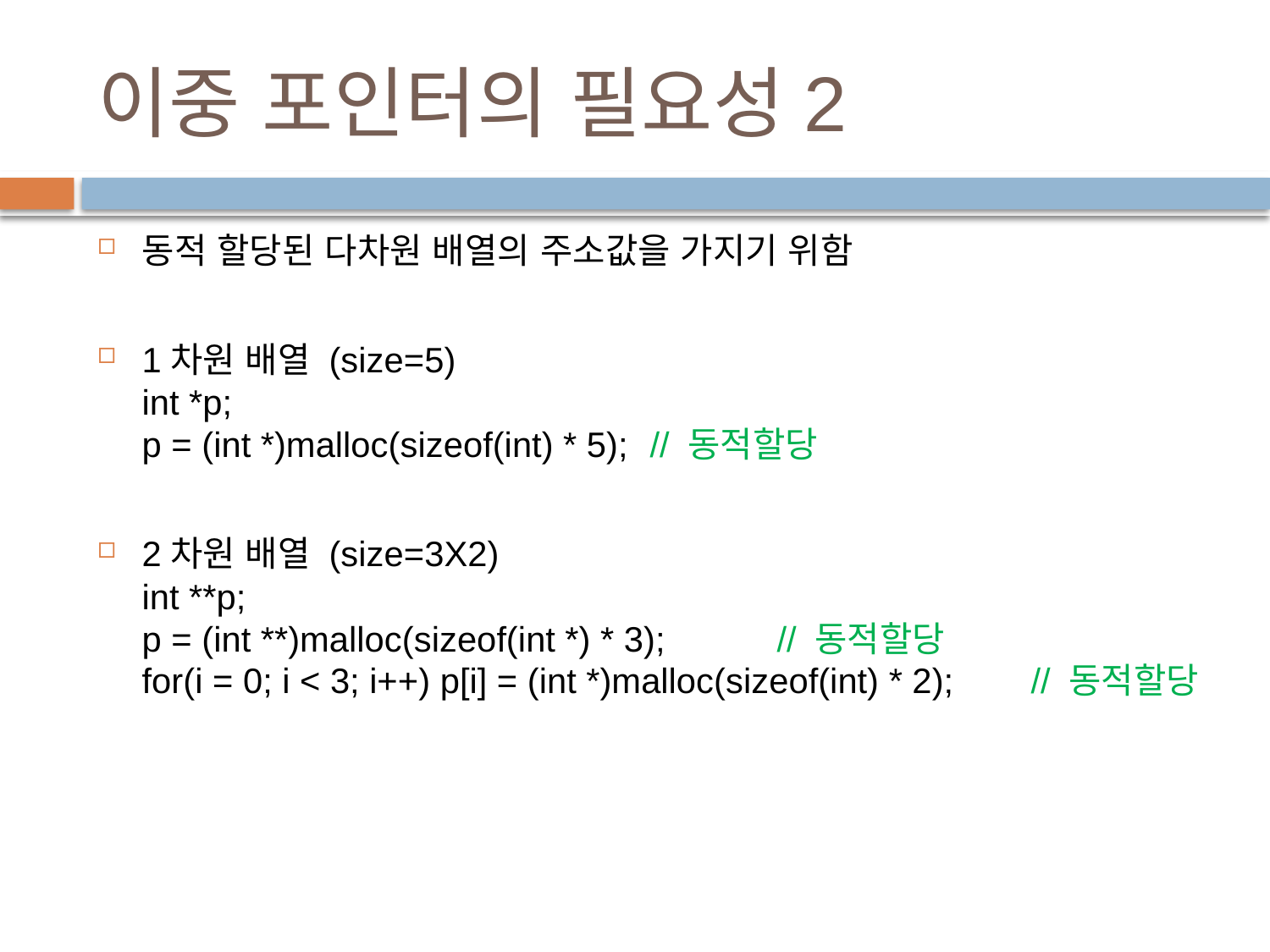

# 이중 포인터의 필요성2
동적 할당된 다차원 배열의 주소값을 가지기 위함

1차원 배열 (size=5)
int *p;
p = (int *)malloc(sizeof(int) * 5);	// 동적할당

2차원 배열 (size=3X2)
int **p;
p = (int **)malloc(sizeof(int *) * 3); 	// 동적할당
for(i = 0; i < 3; i++) p[i] = (int *)malloc(sizeof(int) * 2); 	// 동적할당